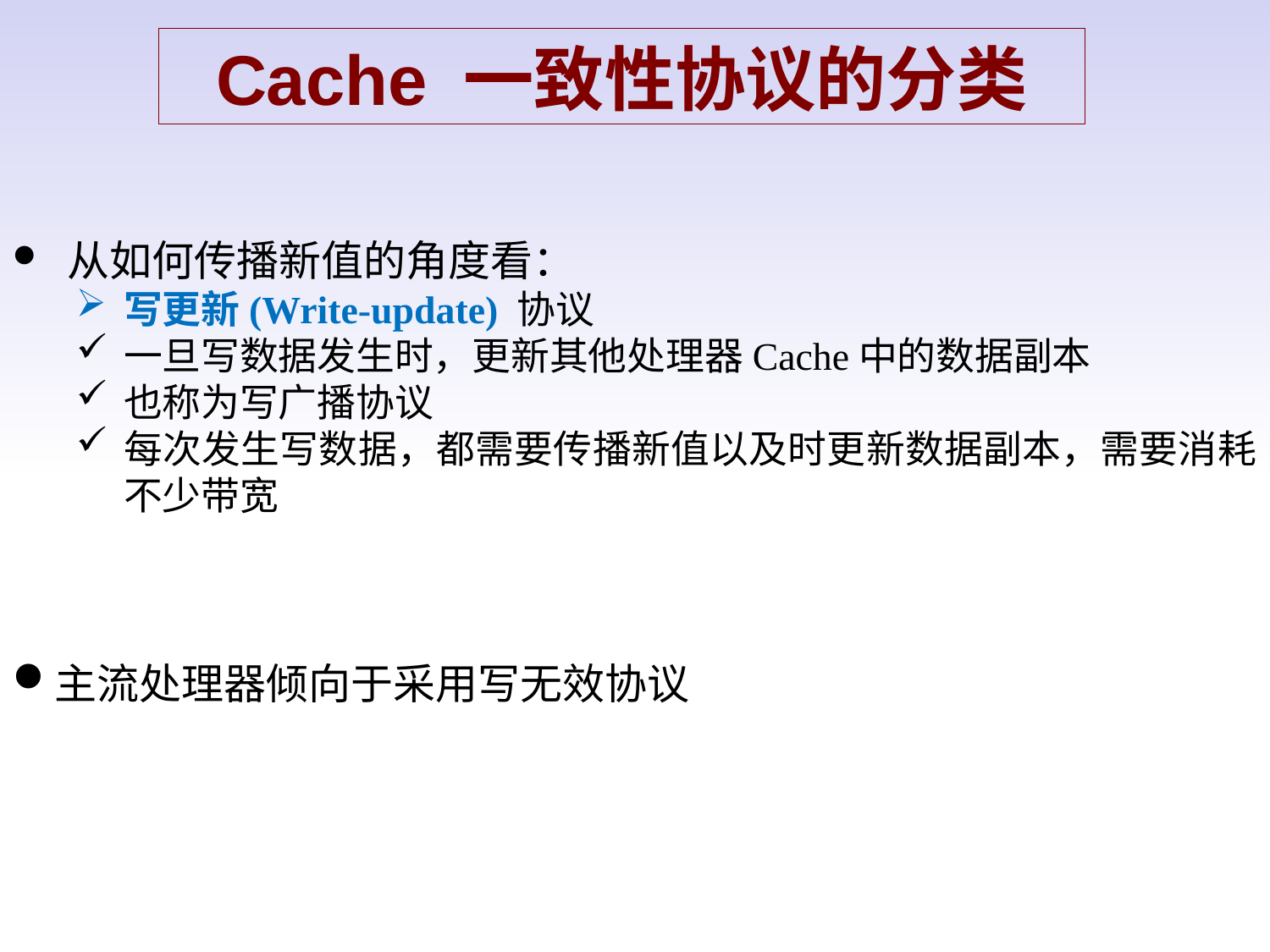

Cache 一致性协议的分类
 从如何传播新值的角度看：
写更新(Write-update) 协议
一旦写数据发生时，更新其他处理器Cache中的数据副本
也称为写广播协议
每次发生写数据，都需要传播新值以及时更新数据副本，需要消耗不少带宽

主流处理器倾向于采用写无效协议